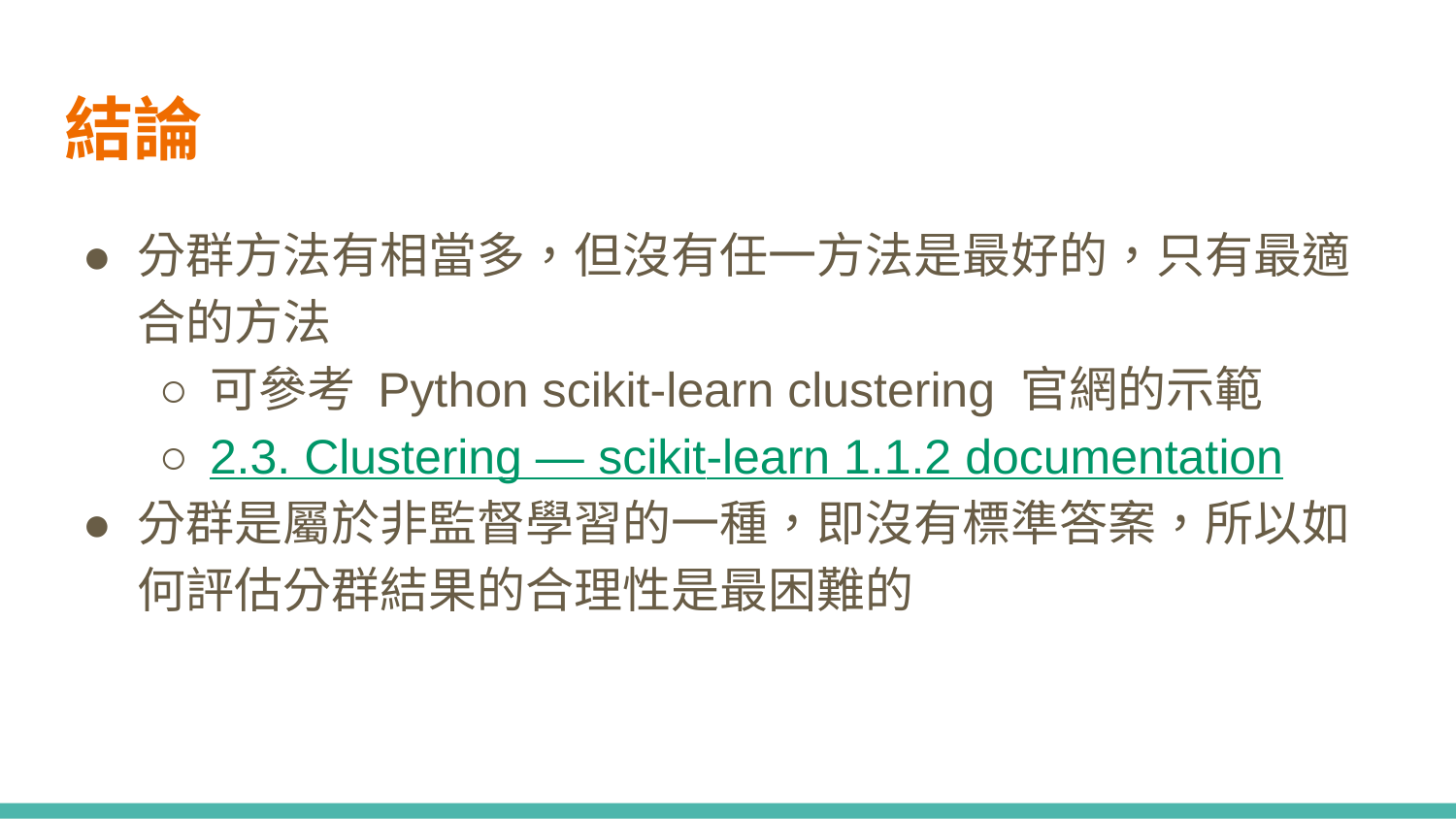

# 結論
分群方法有相當多，但沒有任一方法是最好的，只有最適合的方法
可參考 Python scikit-learn clustering 官網的示範
2.3. Clustering — scikit-learn 1.1.2 documentation
分群是屬於非監督學習的一種，即沒有標準答案，所以如何評估分群結果的合理性是最困難的